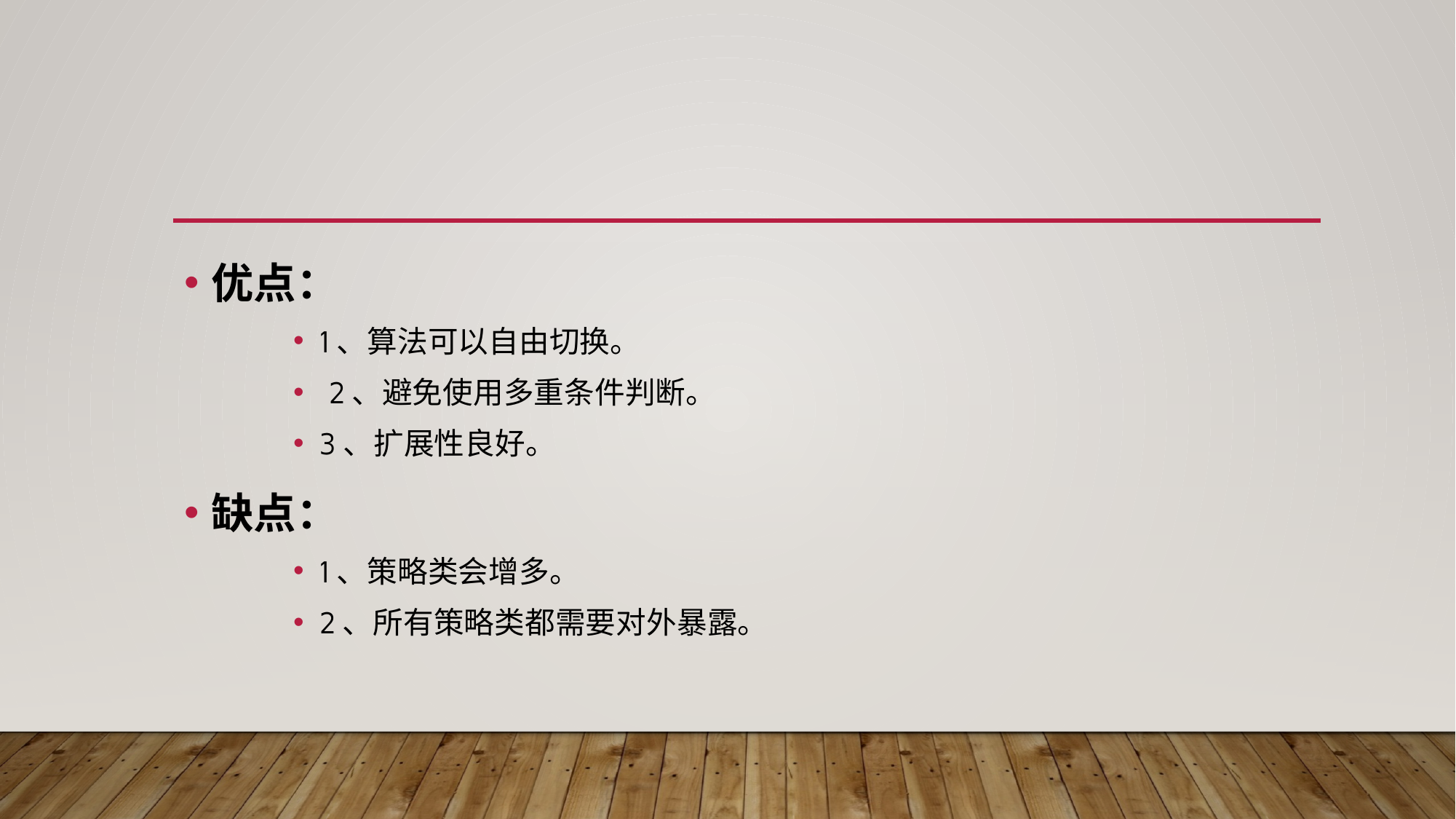

#
优点：
1、算法可以自由切换。
 2、避免使用多重条件判断。
3、扩展性良好。
缺点：
1、策略类会增多。
2、所有策略类都需要对外暴露。